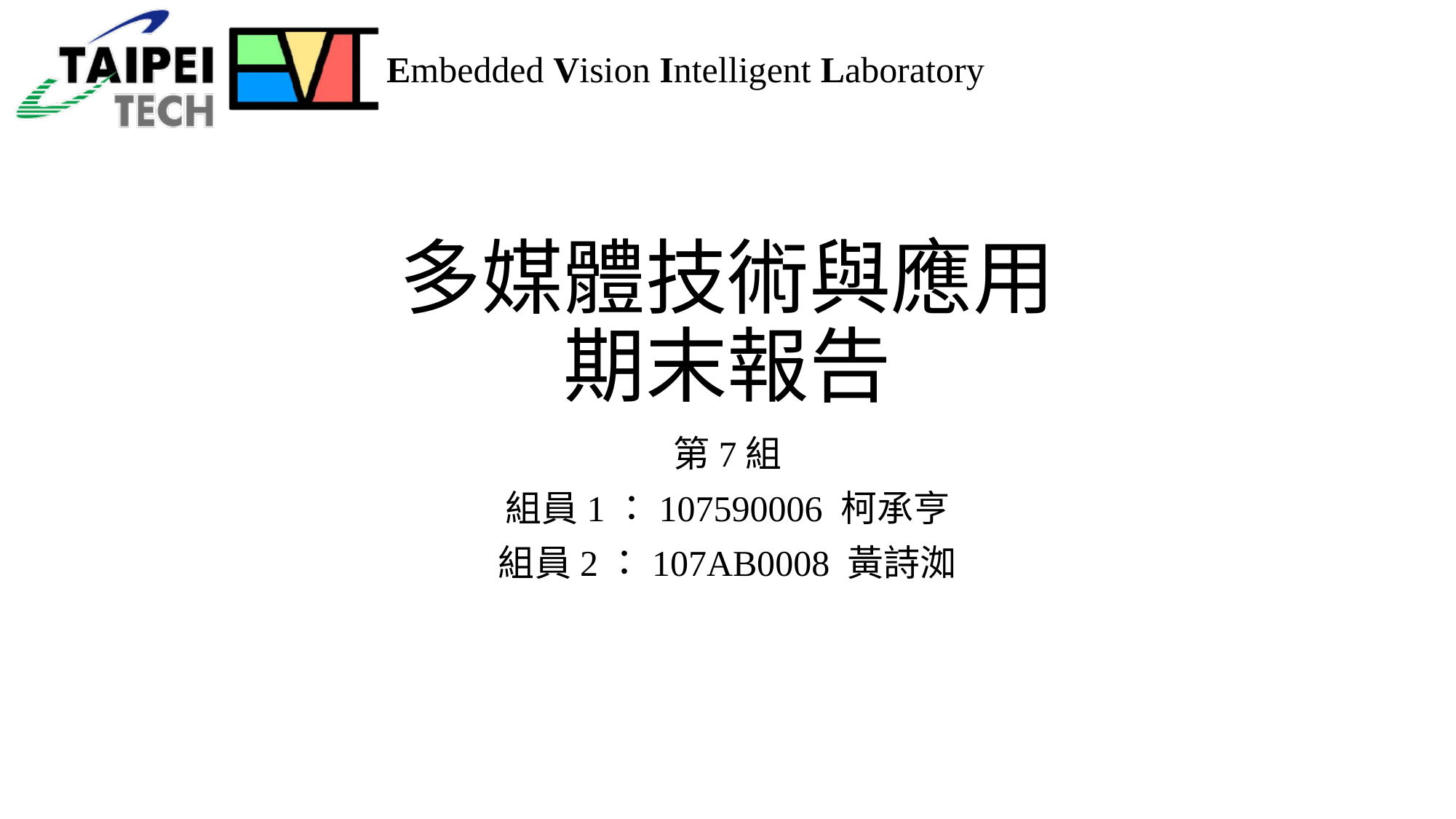

# 多媒體技術與應用 期末報告
第7組
組員1：107590006 柯承亨
組員2：107AB0008 黃詩洳